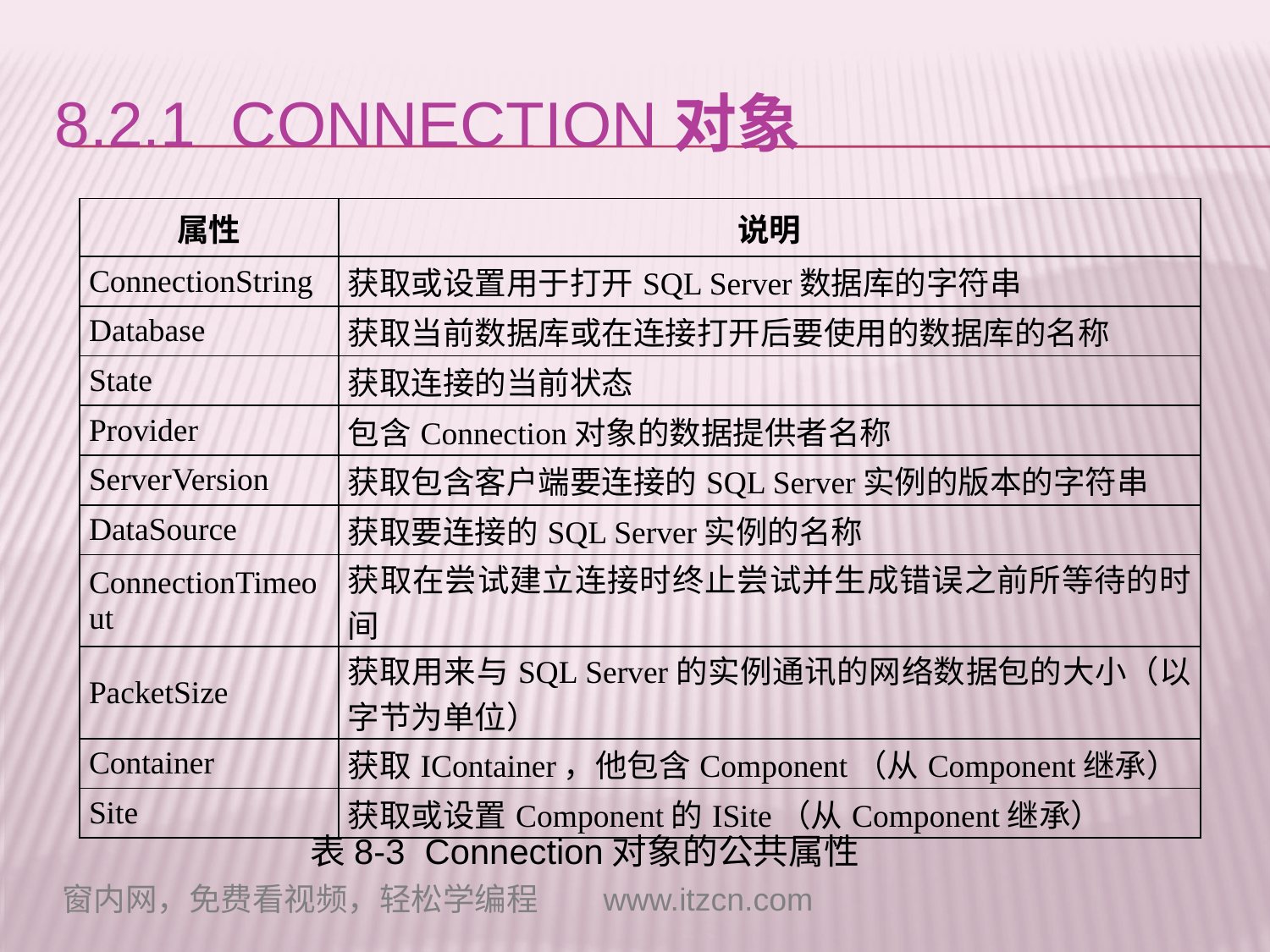

# 8.2.1  Connection对象

| 属性 | 说明 |
| --- | --- |
| ConnectionString | 获取或设置用于打开SQL Server数据库的字符串 |
| Database | 获取当前数据库或在连接打开后要使用的数据库的名称 |
| State | 获取连接的当前状态 |
| Provider | 包含Connection对象的数据提供者名称 |
| ServerVersion | 获取包含客户端要连接的SQL Server实例的版本的字符串 |
| DataSource | 获取要连接的SQL Server实例的名称 |
| ConnectionTimeout | 获取在尝试建立连接时终止尝试并生成错误之前所等待的时间 |
| PacketSize | 获取用来与SQL Server的实例通讯的网络数据包的大小（以字节为单位） |
| Container | 获取IContainer，他包含Component（从Component继承） |
| Site | 获取或设置Component的ISite（从Component继承） |
表8-3  Connection对象的公共属性